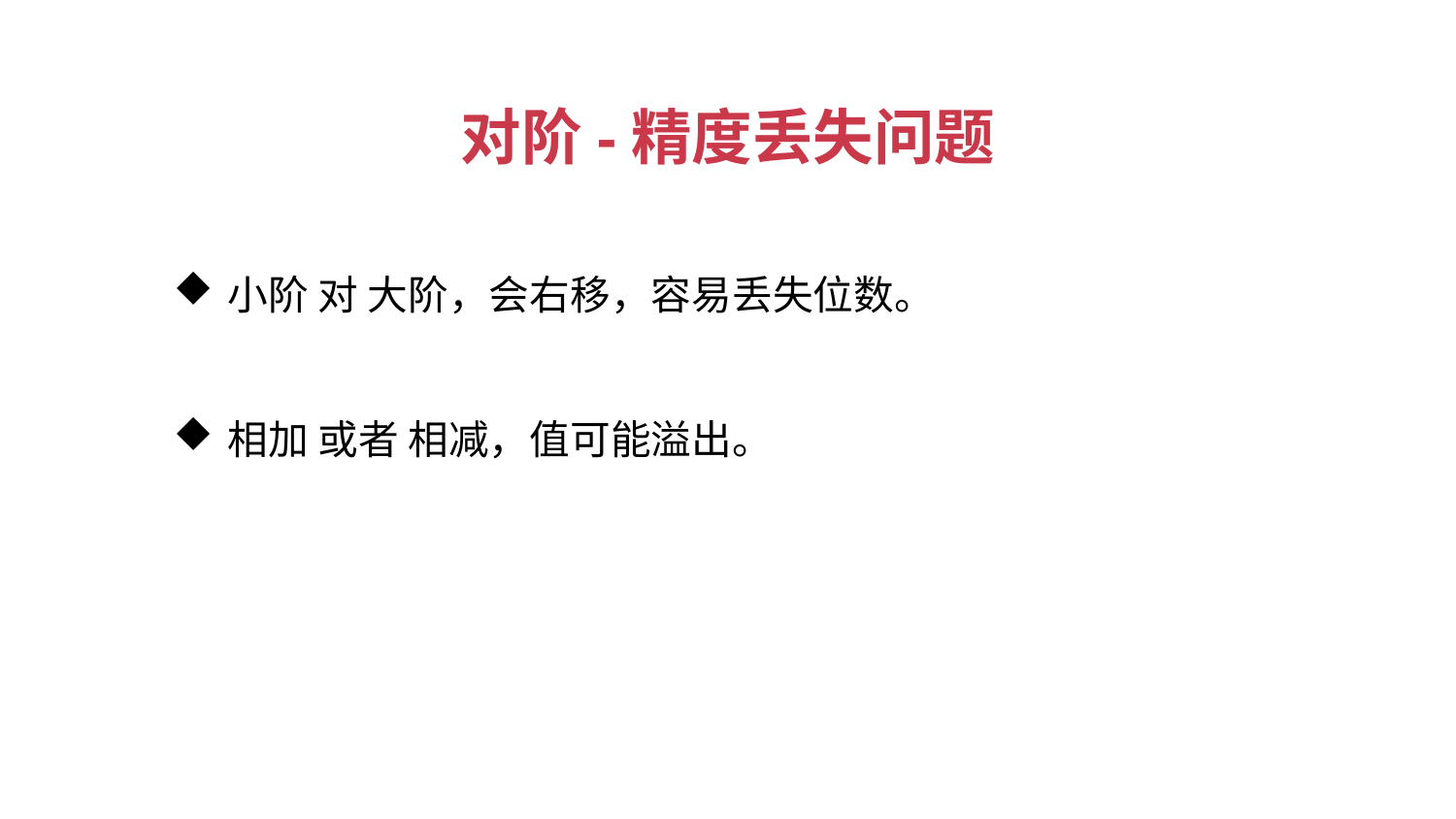

对阶-精度丢失问题
小阶 对 大阶，会右移，容易丢失位数。
相加 或者 相减，值可能溢出。